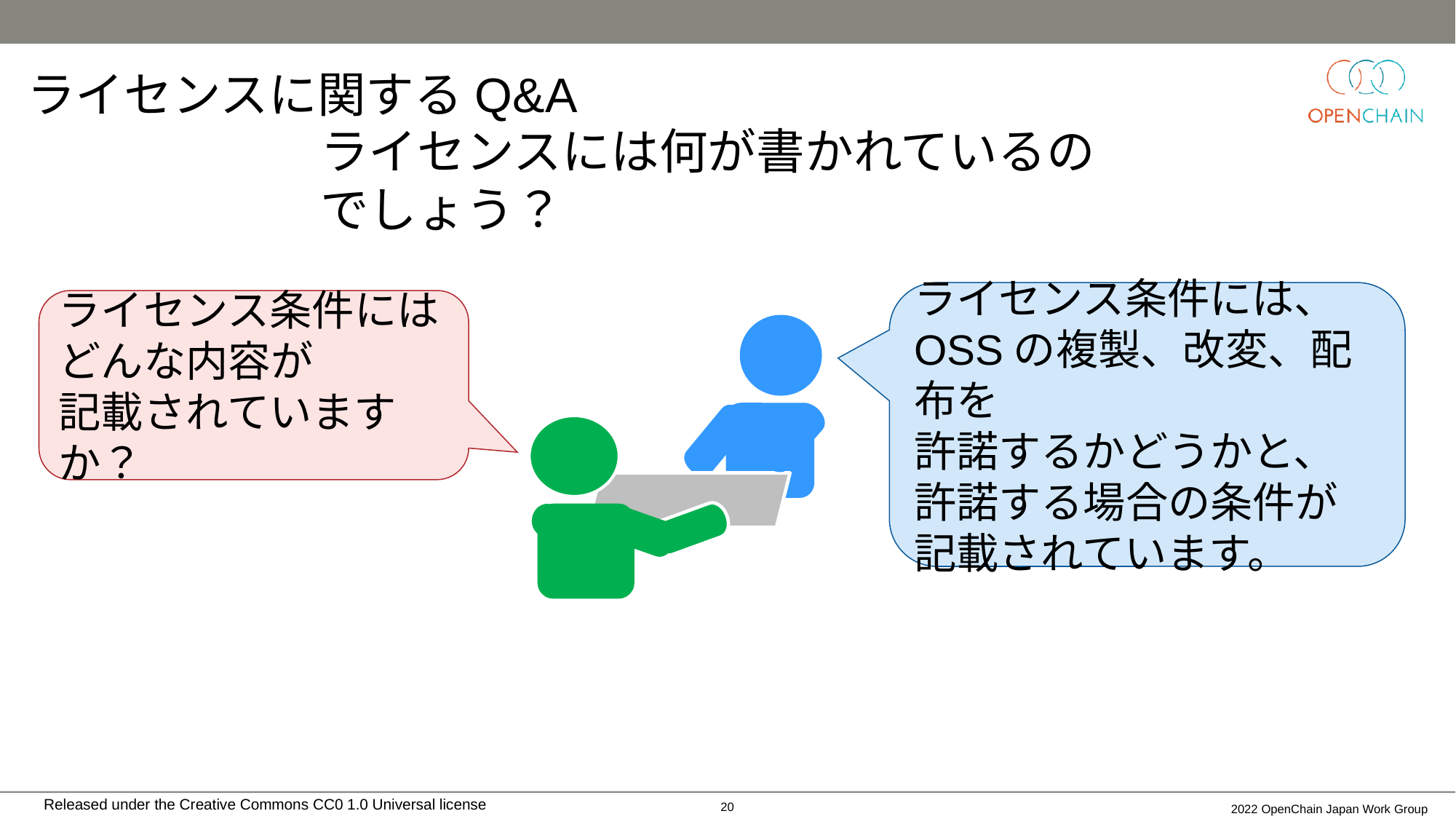

# ライセンスに関するQ&A
ライセンスには何が書かれているのでしょう？
ライセンス条件には、
OSSの複製、改変、配布を
許諾するかどうかと、
許諾する場合の条件が
記載されています。
ライセンス条件には
どんな内容が
記載されていますか？

20